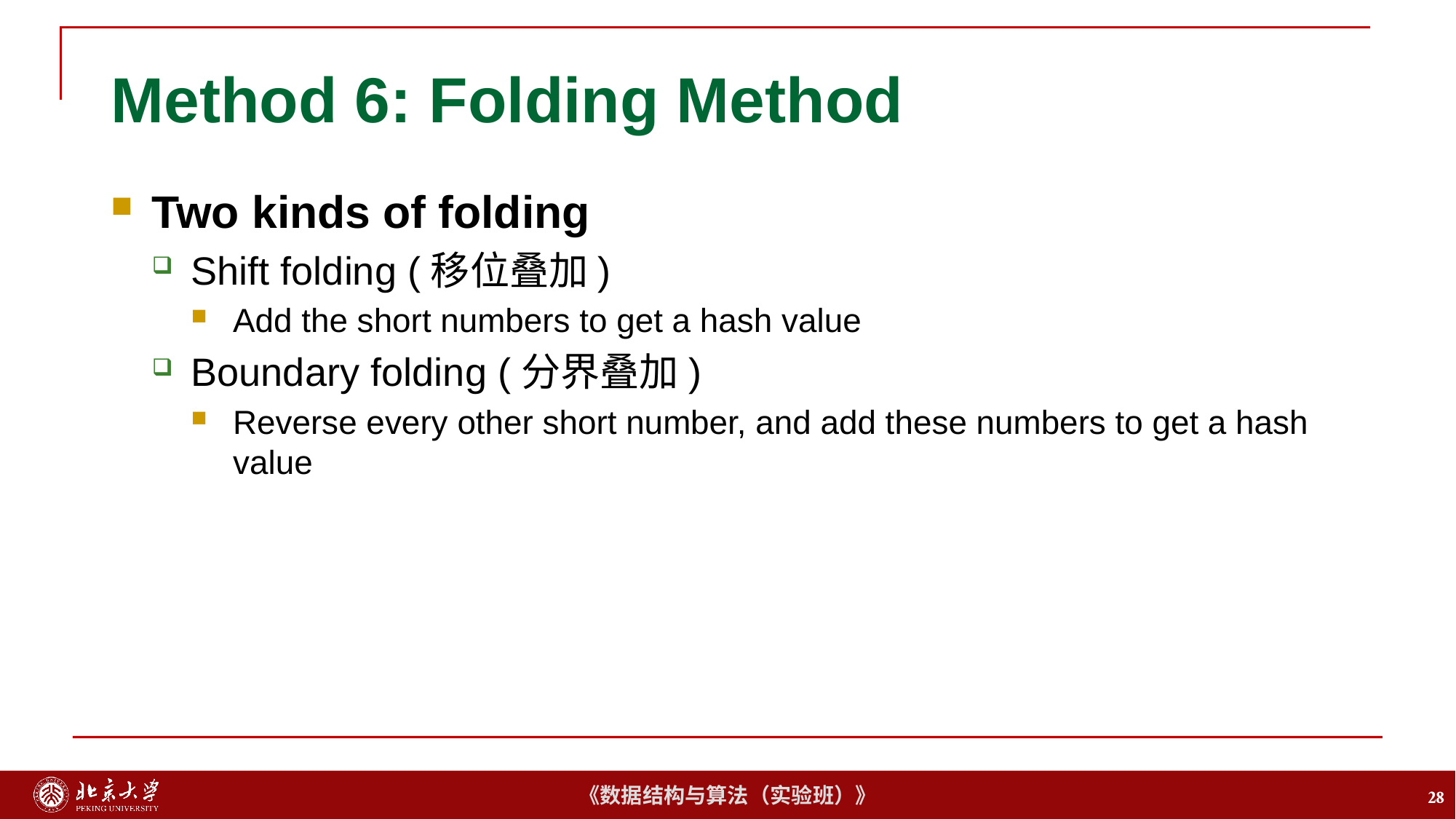

# Method 6: Folding Method
Two kinds of folding
Shift folding (移位叠加)
Add the short numbers to get a hash value
Boundary folding (分界叠加)
Reverse every other short number, and add these numbers to get a hash value
28